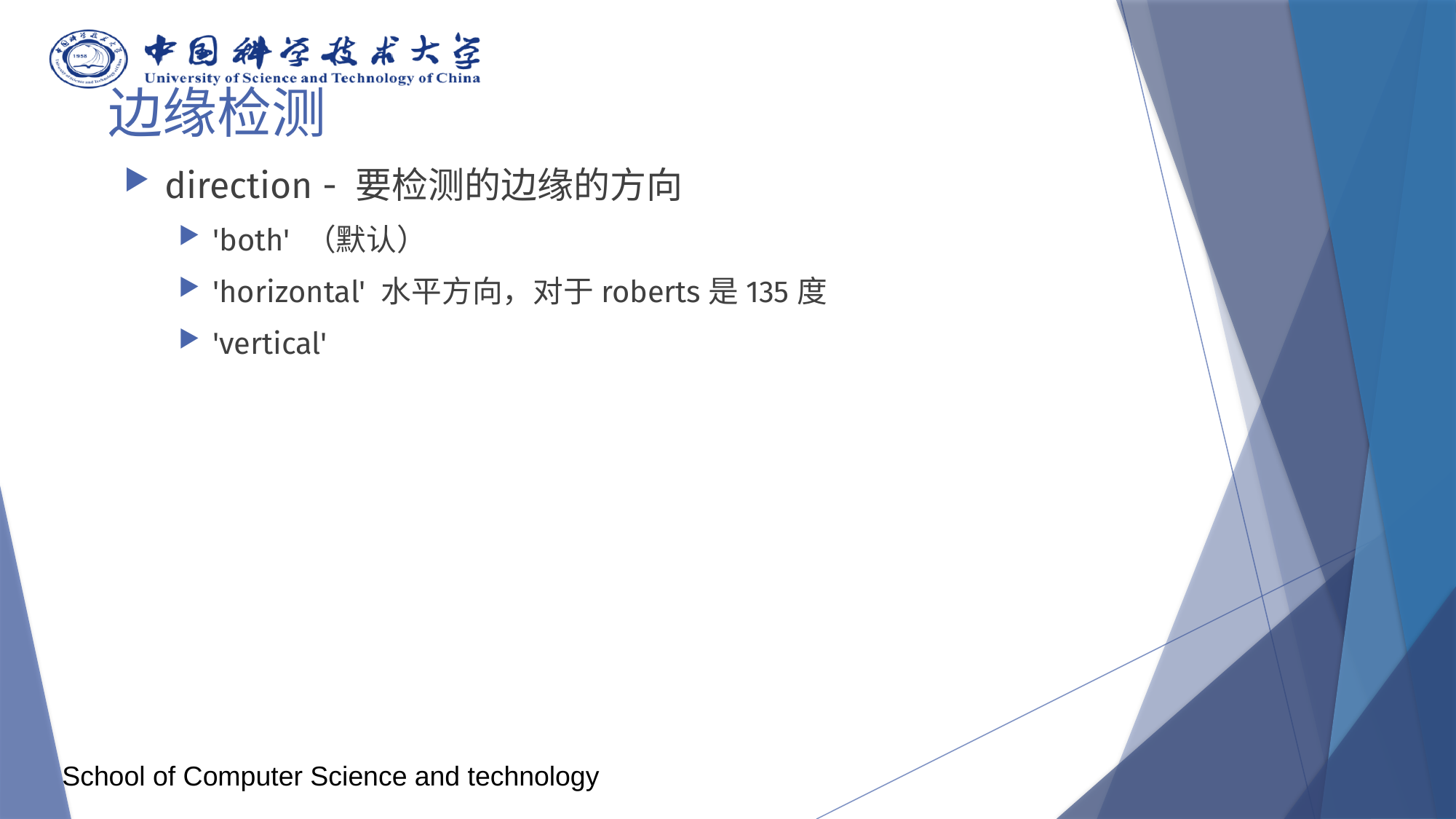

# 边缘检测
direction - 要检测的边缘的方向
'both' （默认）
'horizontal' 水平方向，对于roberts是135度
'vertical'